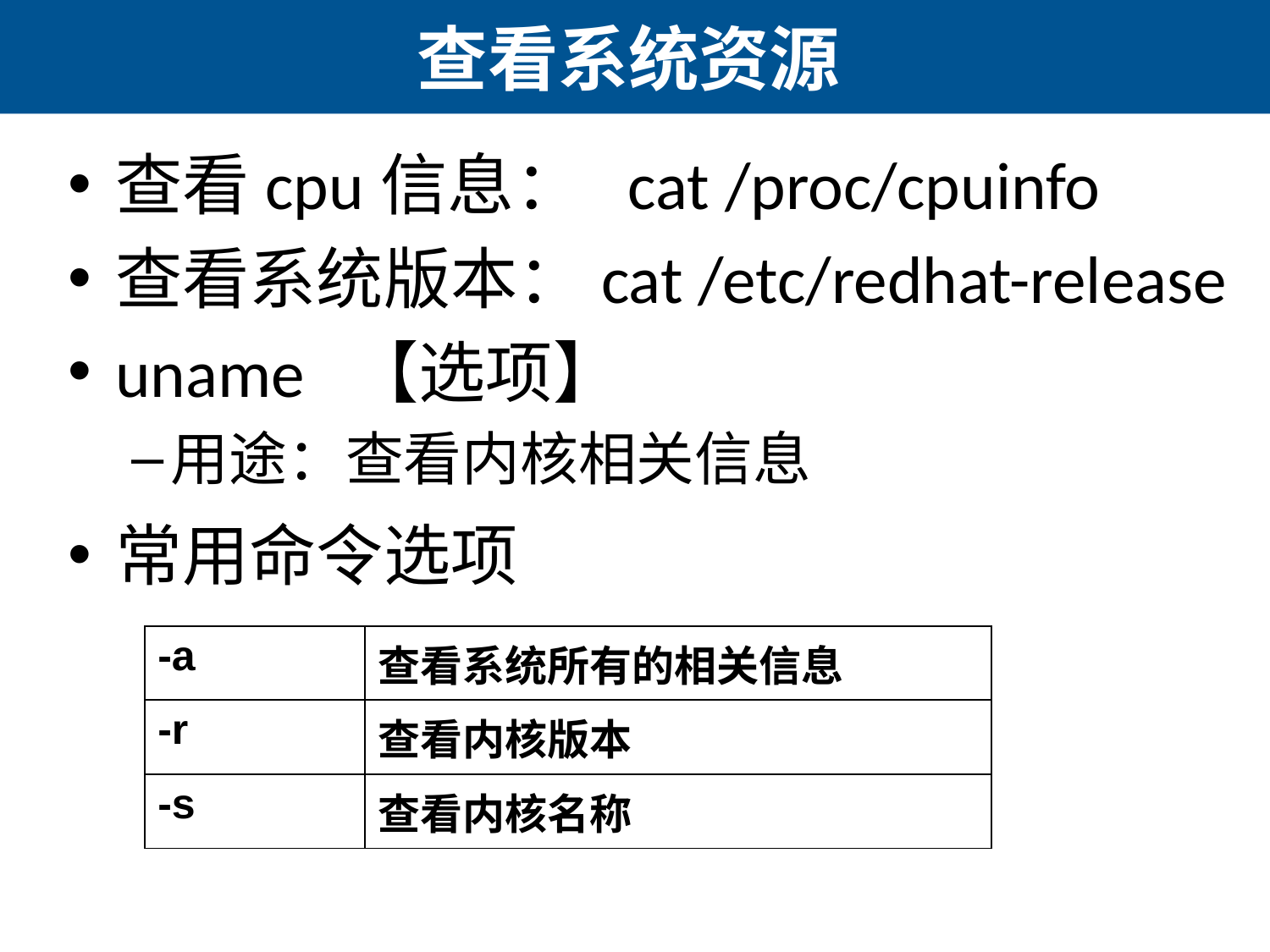

# 查看系统资源
查看cpu信息：  cat /proc/cpuinfo
查看系统版本：cat /etc/redhat-release
uname  【选项】
用途：查看内核相关信息
常用命令选项

| -a | 查看系统所有的相关信息 |
| --- | --- |
| -r | 查看内核版本 |
| -s | 查看内核名称 |